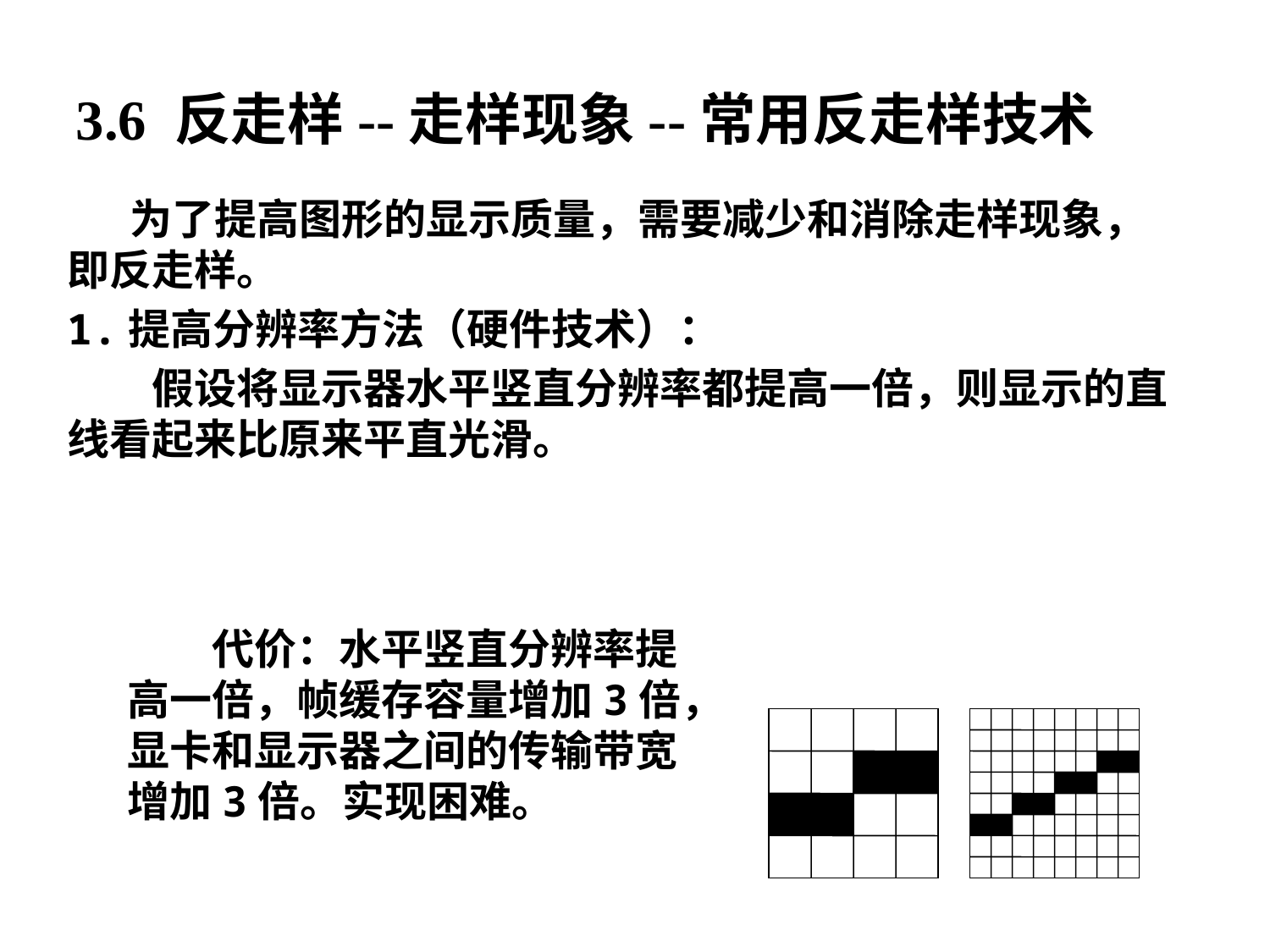

3.6 反走样--走样现象--常用反走样技术
 　为了提高图形的显示质量，需要减少和消除走样现象，即反走样。
1.提高分辨率方法（硬件技术）：
　　假设将显示器水平竖直分辨率都提高一倍，则显示的直线看起来比原来平直光滑。
　　代价：水平竖直分辨率提高一倍，帧缓存容量增加3倍，显卡和显示器之间的传输带宽增加3倍。实现困难。